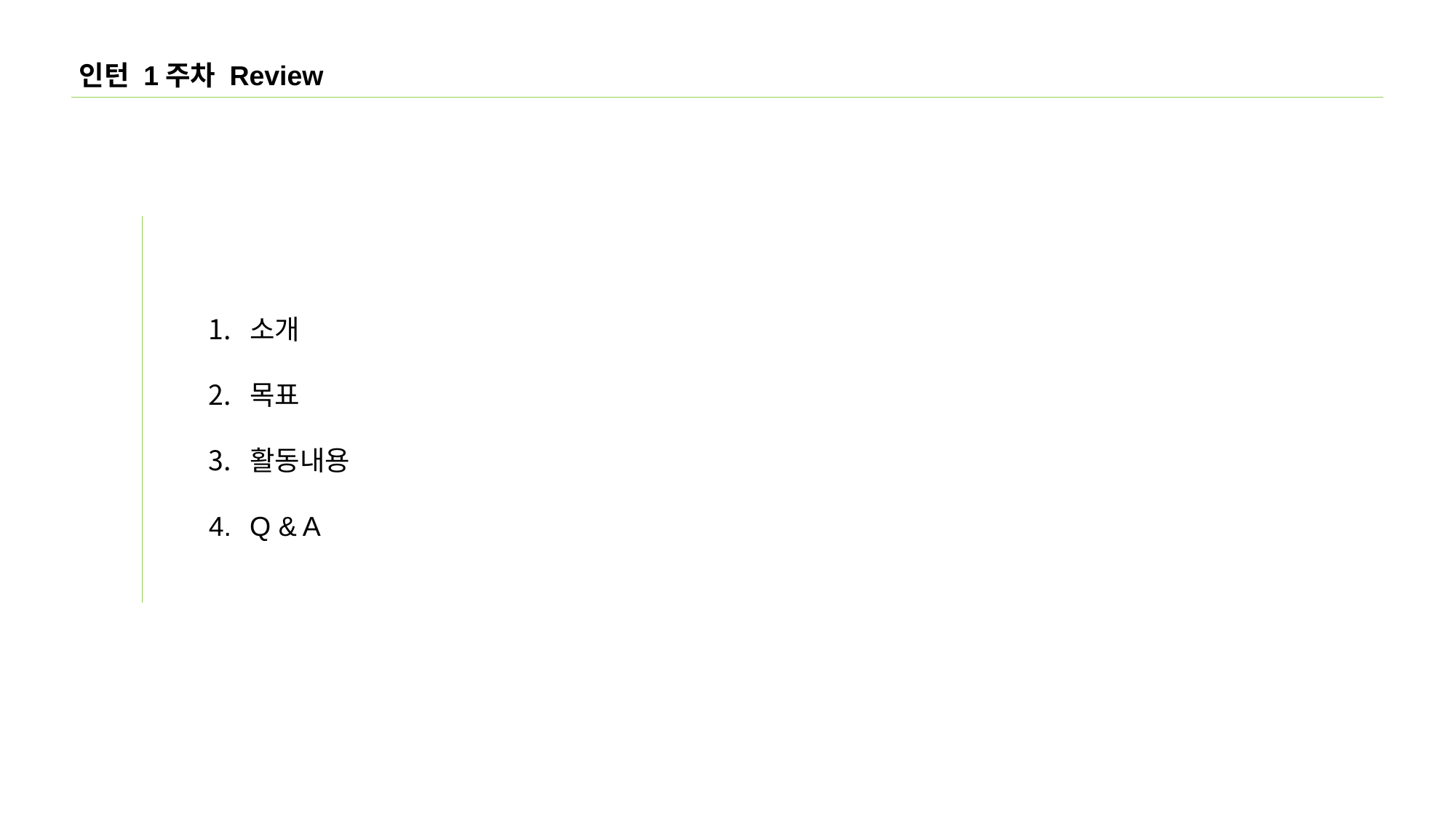

인턴 1주차 Review
소개

목표

활동내용

Q & A